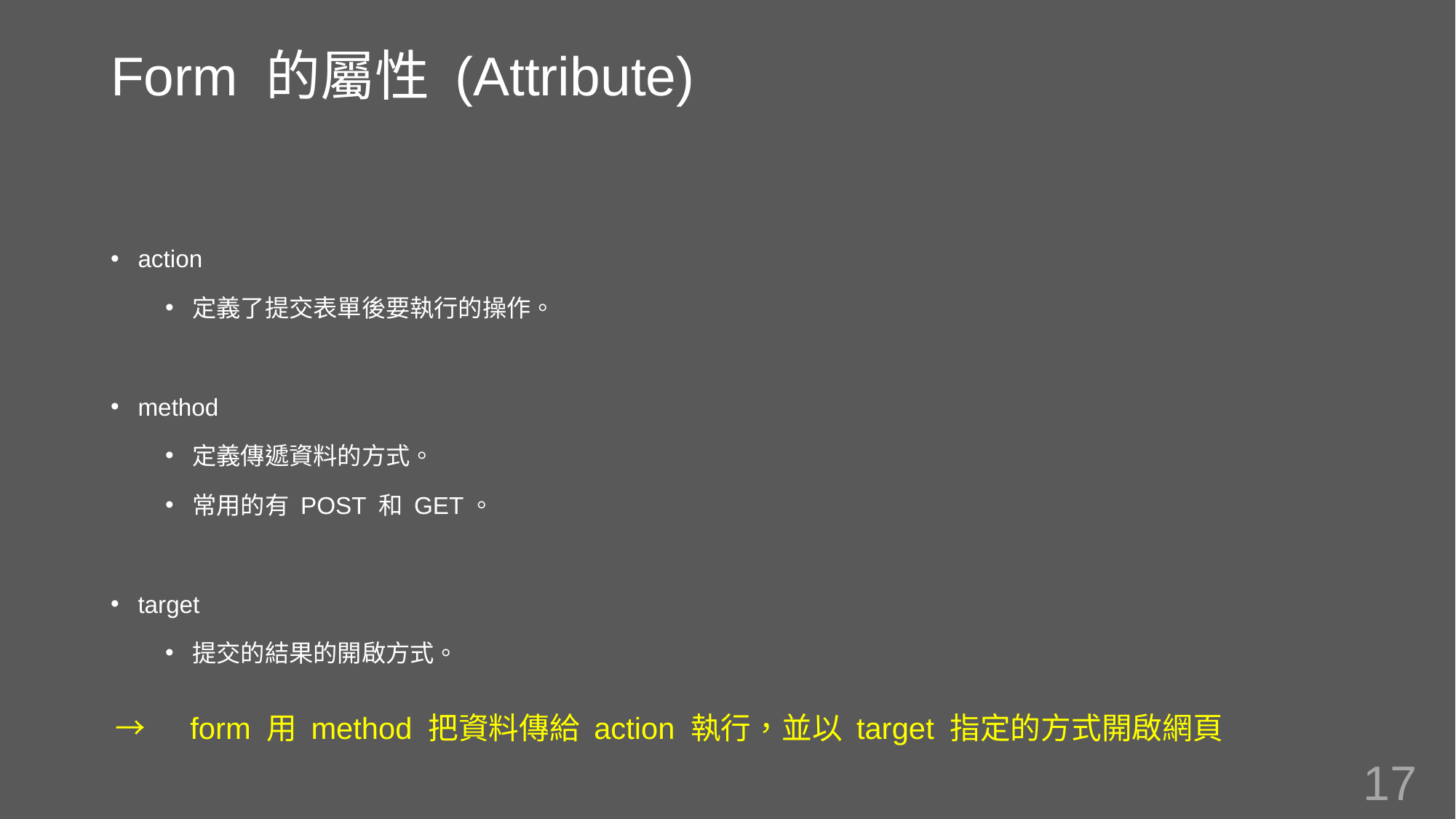

Form 的屬性 (Attribute)
action
定義了提交表單後要執行的操作。

method
定義傳遞資料的方式。
常用的有 POST 和 GET。

target
提交的結果的開啟方式。
→　form 用 method 把資料傳給 action 執行，並以 target 指定的方式開啟網頁
17